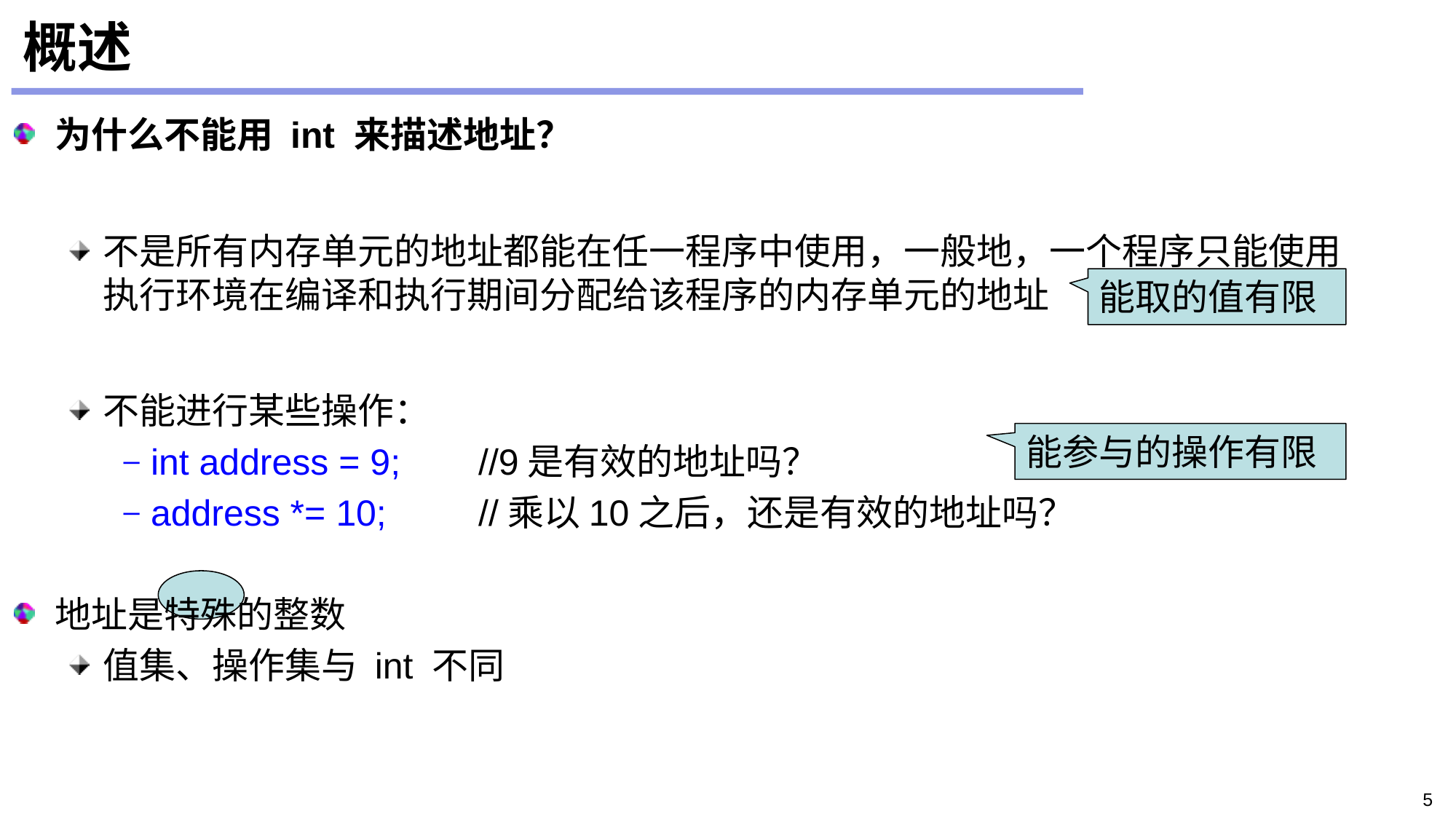

# 概述
为什么不能用 int 来描述地址？

不是所有内存单元的地址都能在任一程序中使用，一般地，一个程序只能使用执行环境在编译和执行期间分配给该程序的内存单元的地址

不能进行某些操作：
int address = 9;	//9是有效的地址吗？
address *= 10;	//乘以10之后，还是有效的地址吗？

地址是特殊的整数
值集、操作集与 int 不同

能取的值有限
能参与的操作有限

5